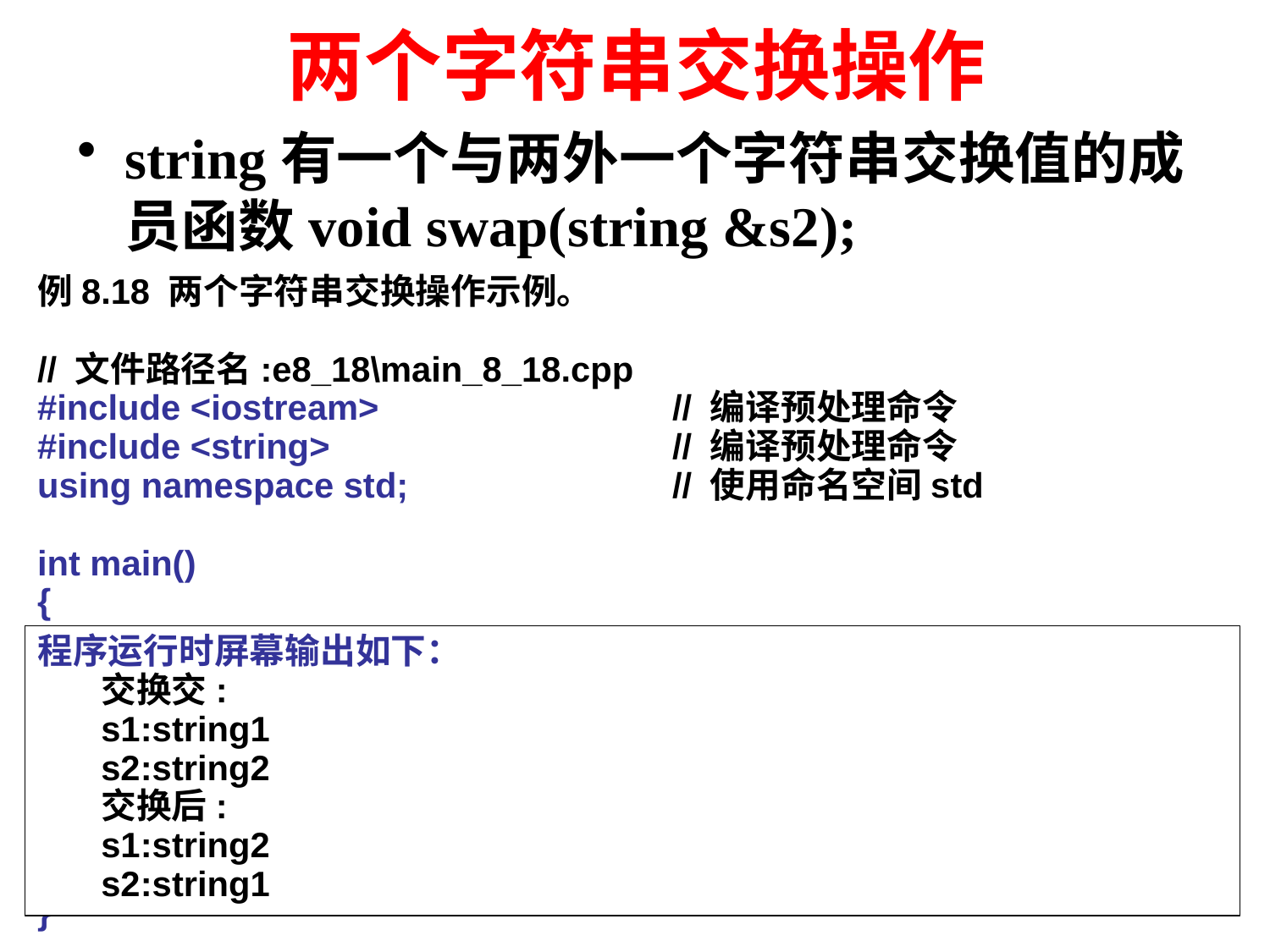

# 两个字符串交换操作
string有一个与两外一个字符串交换值的成员函数void swap(string &s2);
例8.18 两个字符串交换操作示例。

// 文件路径名:e8_18\main_8_18.cpp
#include <iostream>               		// 编译预处理命令
#include <string>               		// 编译预处理命令
using namespace std;			// 使用命名空间std

int main()
{
	string s1 = "string1", s2 = "string2";
	cout<<"交换交:”<<endl<<"s1:”<<s1<<endl<<"s2:”<<s2<<endl;
	s1.swap(s2);			// 交换s1与s2
	cout<<“交换后:”<<endl<<"s1:”<<s1<<endl<<"s2:”<<s2<<endl;
	cout << endl;

	return 0;			// 返回操作系统
}
程序运行时屏幕输出如下：
交换交:
s1:string1
s2:string2
交换后:
s1:string2
s2:string1